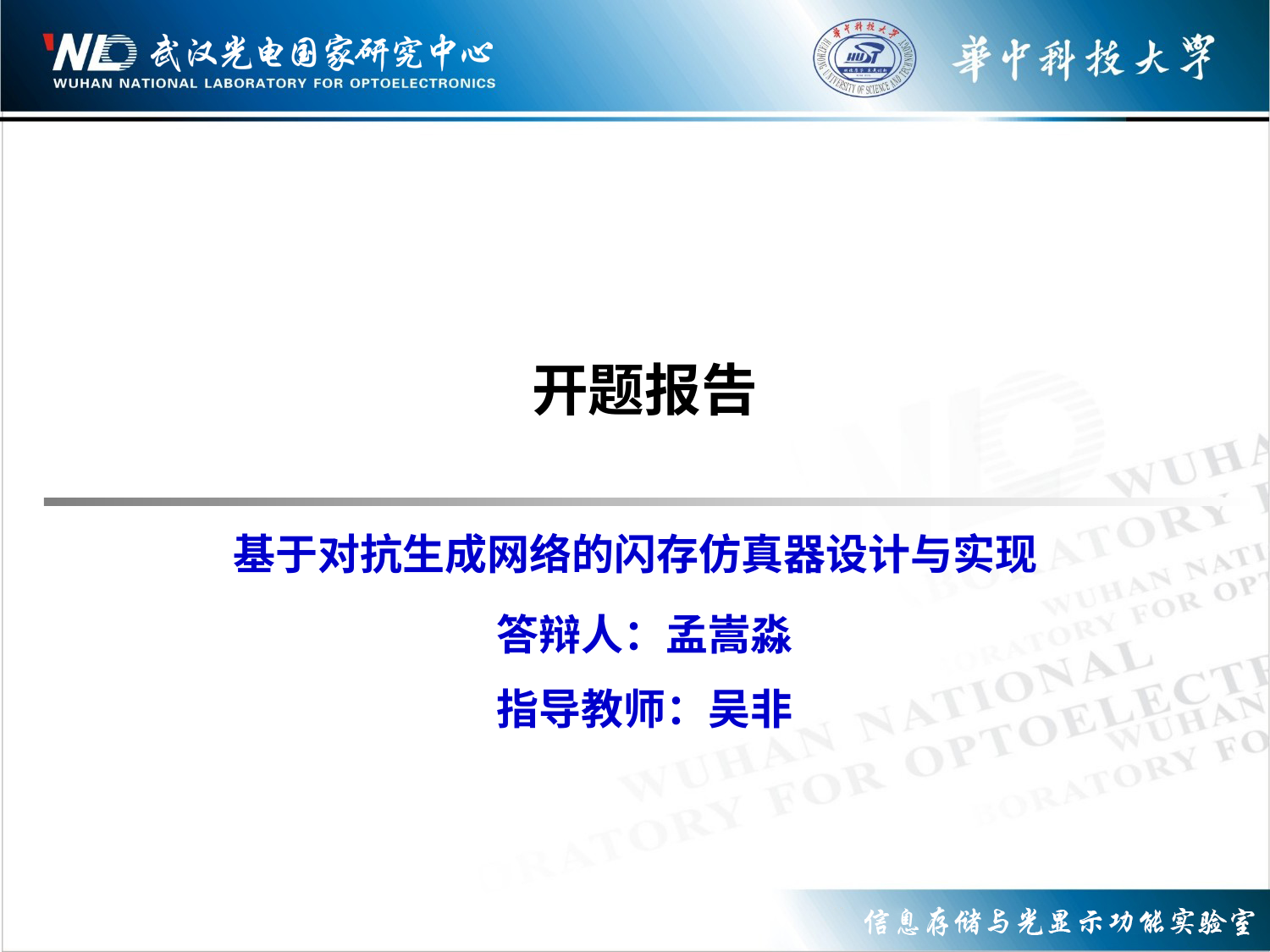

# 开题报告
基于对抗生成网络的闪存仿真器设计与实现
答辩人：孟嵩淼
指导教师：吴非